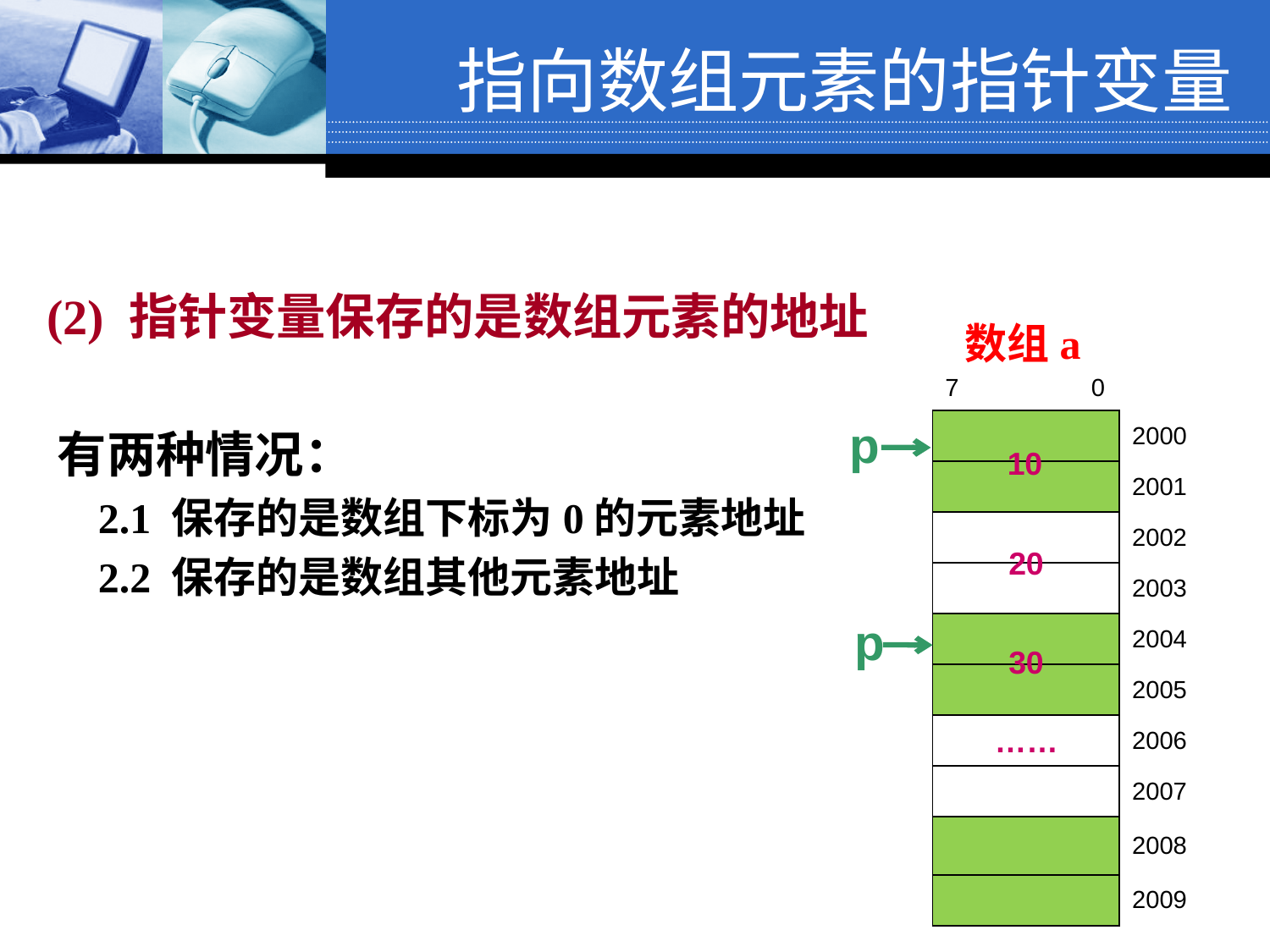

# 指向数组元素的指针变量
 (2) 指针变量保存的是数组元素的地址

 有两种情况：
2.1 保存的是数组下标为0的元素地址
2.2 保存的是数组其他元素地址
数组a
| 7 0 |  |
| --- | --- |
|  | 2000 |
|  | 2001 |
|  | 2002 |
|  | 2003 |
|  | 2004 |
|  | 2005 |
|  | 2006 |
|  | 2007 |
|  | 2008 |
|  | 2009 |
p
10
20
p
30
……